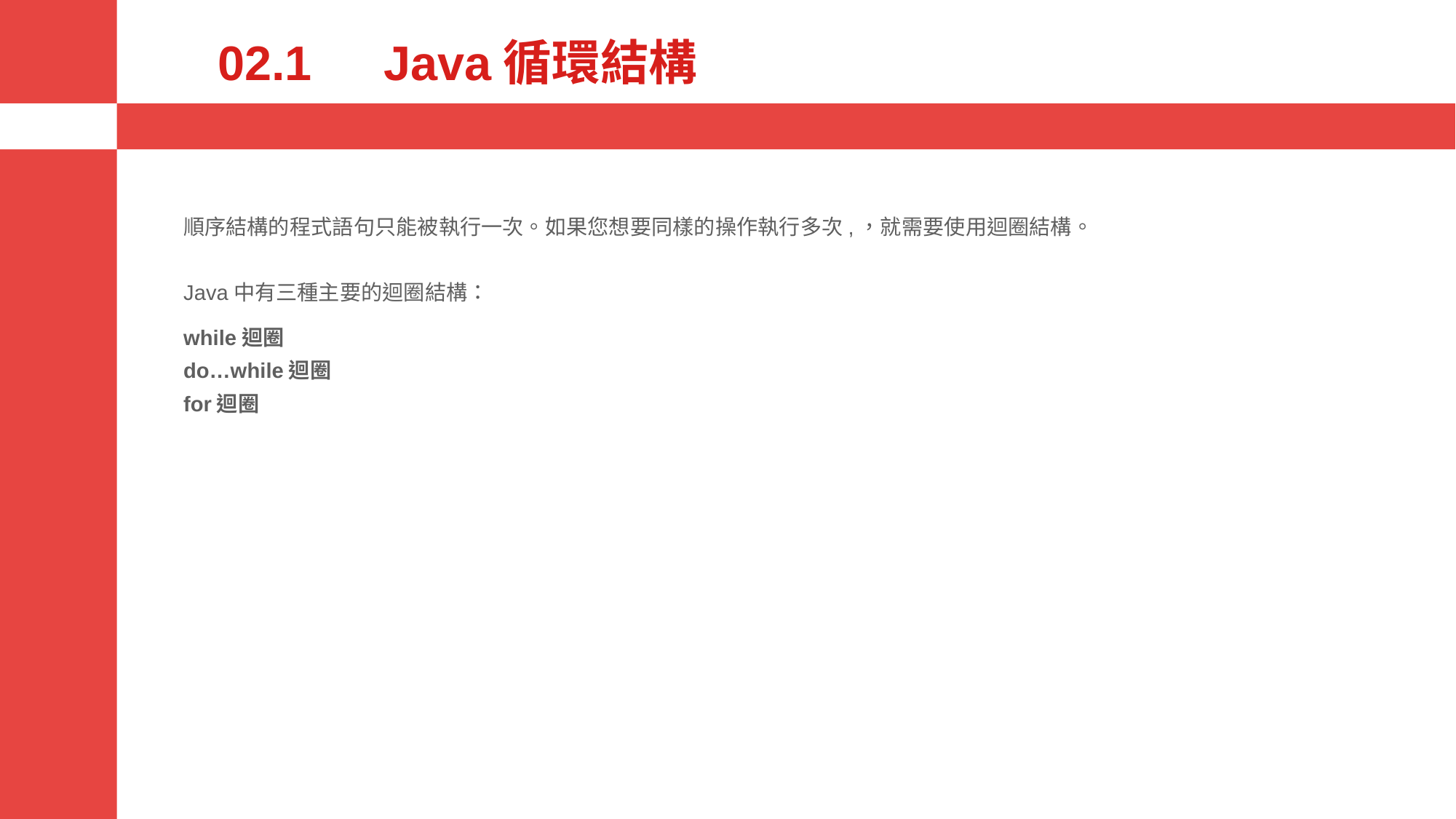

# 02.1　Java循環結構
順序結構的程式語句只能被執行一次。如果您想要同樣的操作執行多次,，就需要使用迴圈結構。

Java中有三種主要的迴圈結構：
while迴圈
do…while迴圈
for迴圈